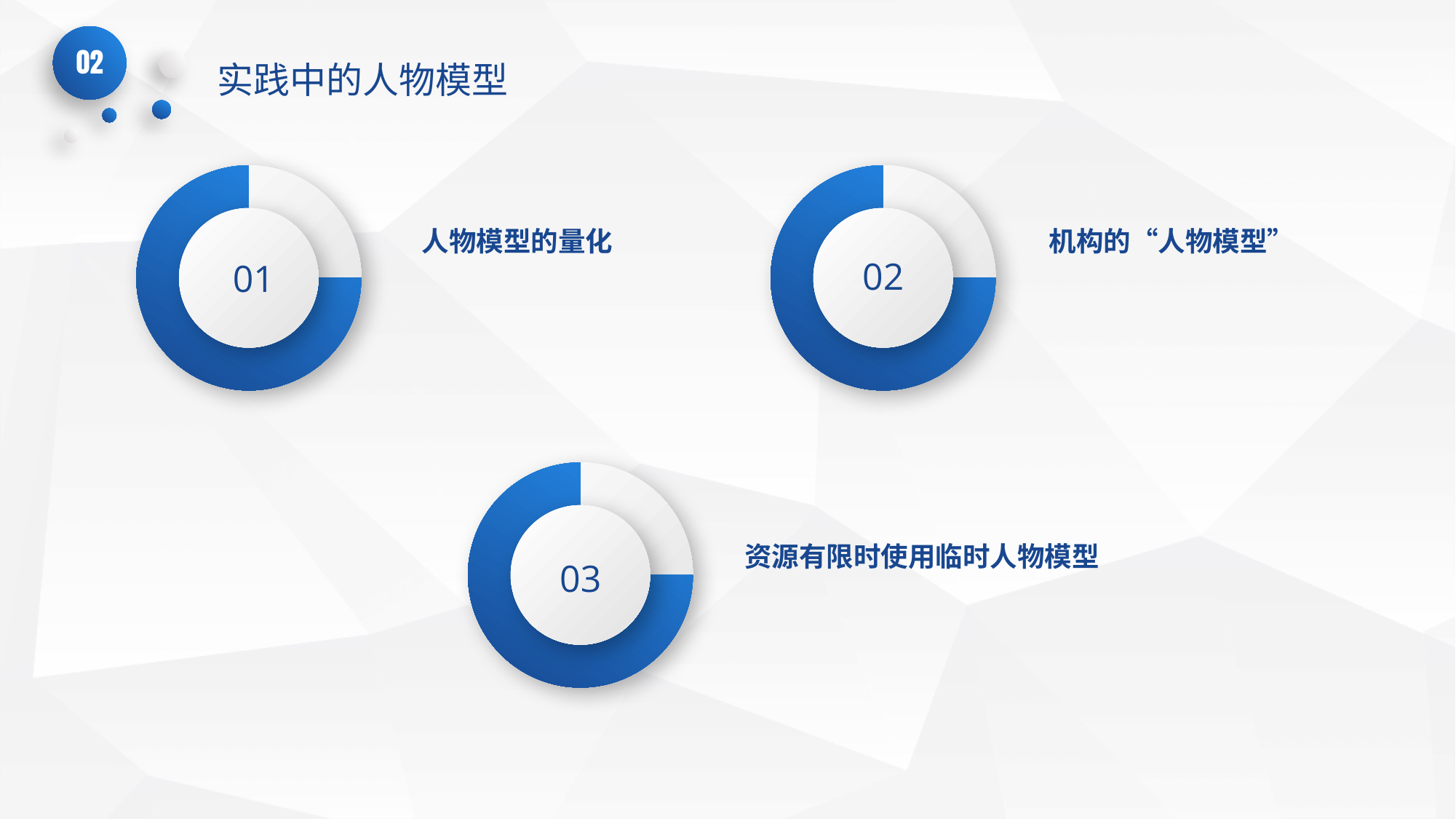

02

实践中的人物模型

人物模型的量化
机构的“人物模型”
02
01

资源有限时使用临时人物模型
03